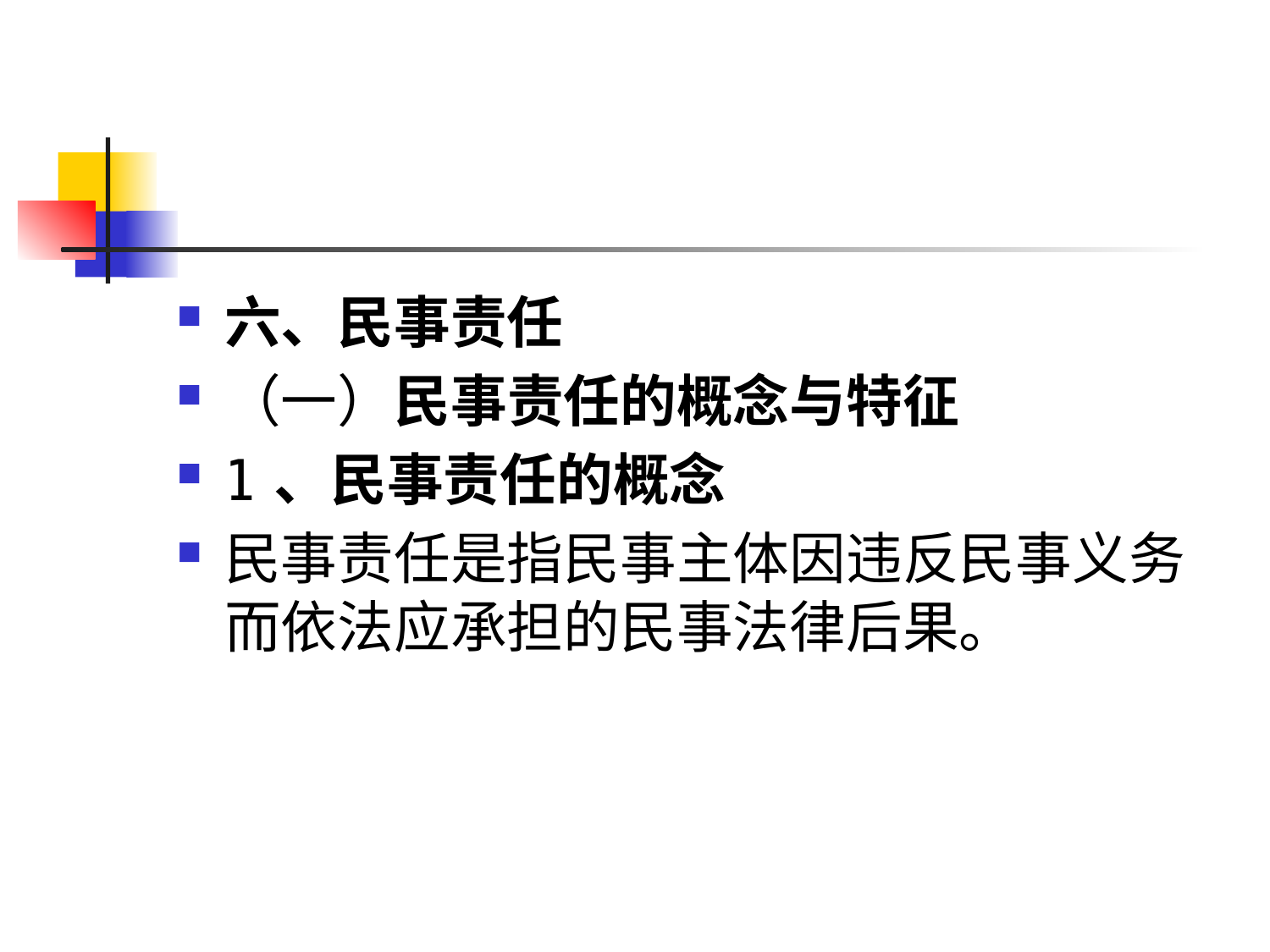

#
六、民事责任
（一）民事责任的概念与特征
1、民事责任的概念
民事责任是指民事主体因违反民事义务而依法应承担的民事法律后果。